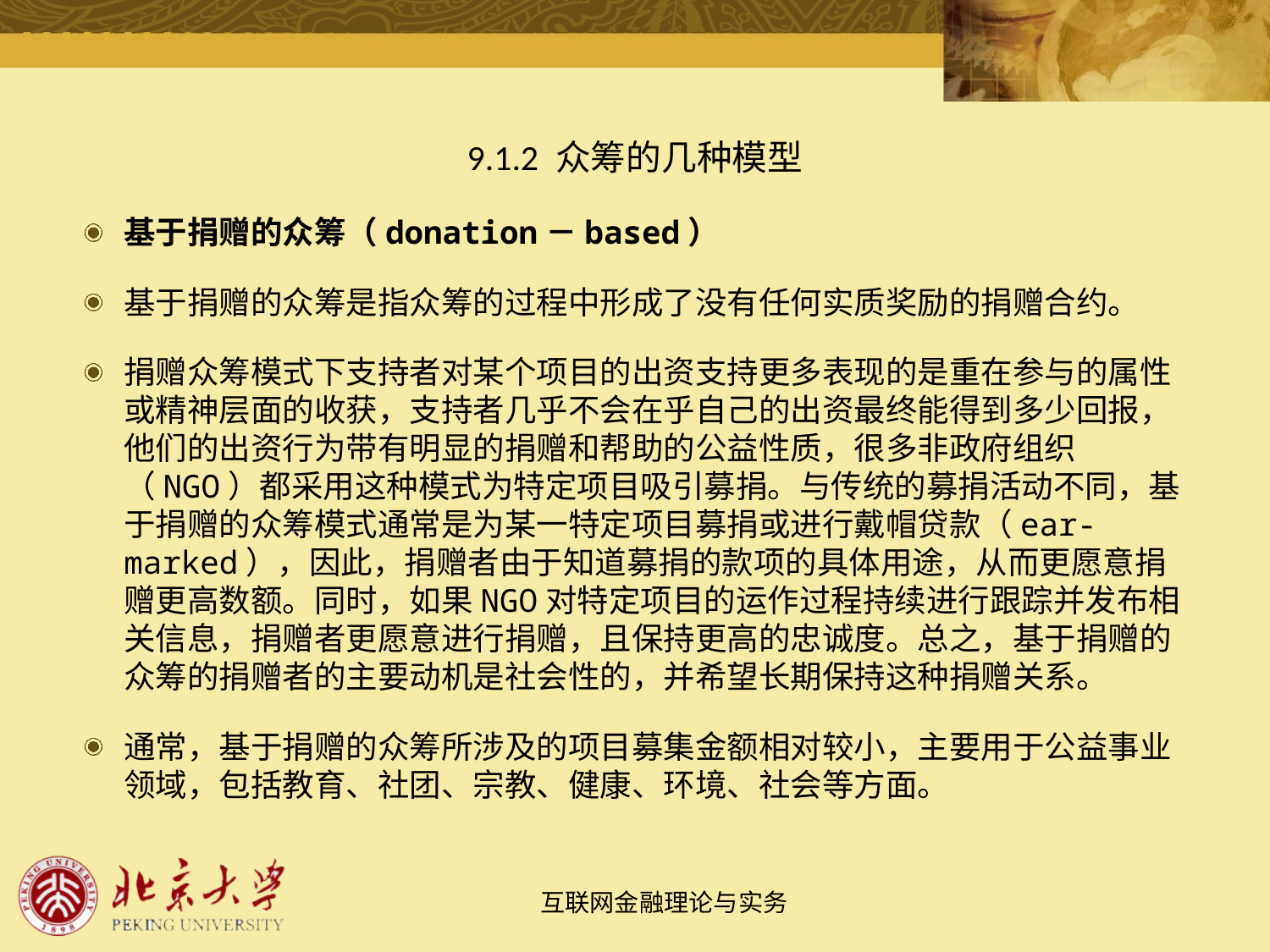

# 9.1.2 众筹的几种模型
基于捐赠的众筹（donation－based）
基于捐赠的众筹是指众筹的过程中形成了没有任何实质奖励的捐赠合约。
捐赠众筹模式下支持者对某个项目的出资支持更多表现的是重在参与的属性或精神层面的收获，支持者几乎不会在乎自己的出资最终能得到多少回报，他们的出资行为带有明显的捐赠和帮助的公益性质，很多非政府组织（NGO）都采用这种模式为特定项目吸引募捐。与传统的募捐活动不同，基于捐赠的众筹模式通常是为某一特定项目募捐或进行戴帽贷款（ear-marked），因此，捐赠者由于知道募捐的款项的具体用途，从而更愿意捐赠更高数额。同时，如果NGO对特定项目的运作过程持续进行跟踪并发布相关信息，捐赠者更愿意进行捐赠，且保持更高的忠诚度。总之，基于捐赠的众筹的捐赠者的主要动机是社会性的，并希望长期保持这种捐赠关系。
通常，基于捐赠的众筹所涉及的项目募集金额相对较小，主要用于公益事业领域，包括教育、社团、宗教、健康、环境、社会等方面。